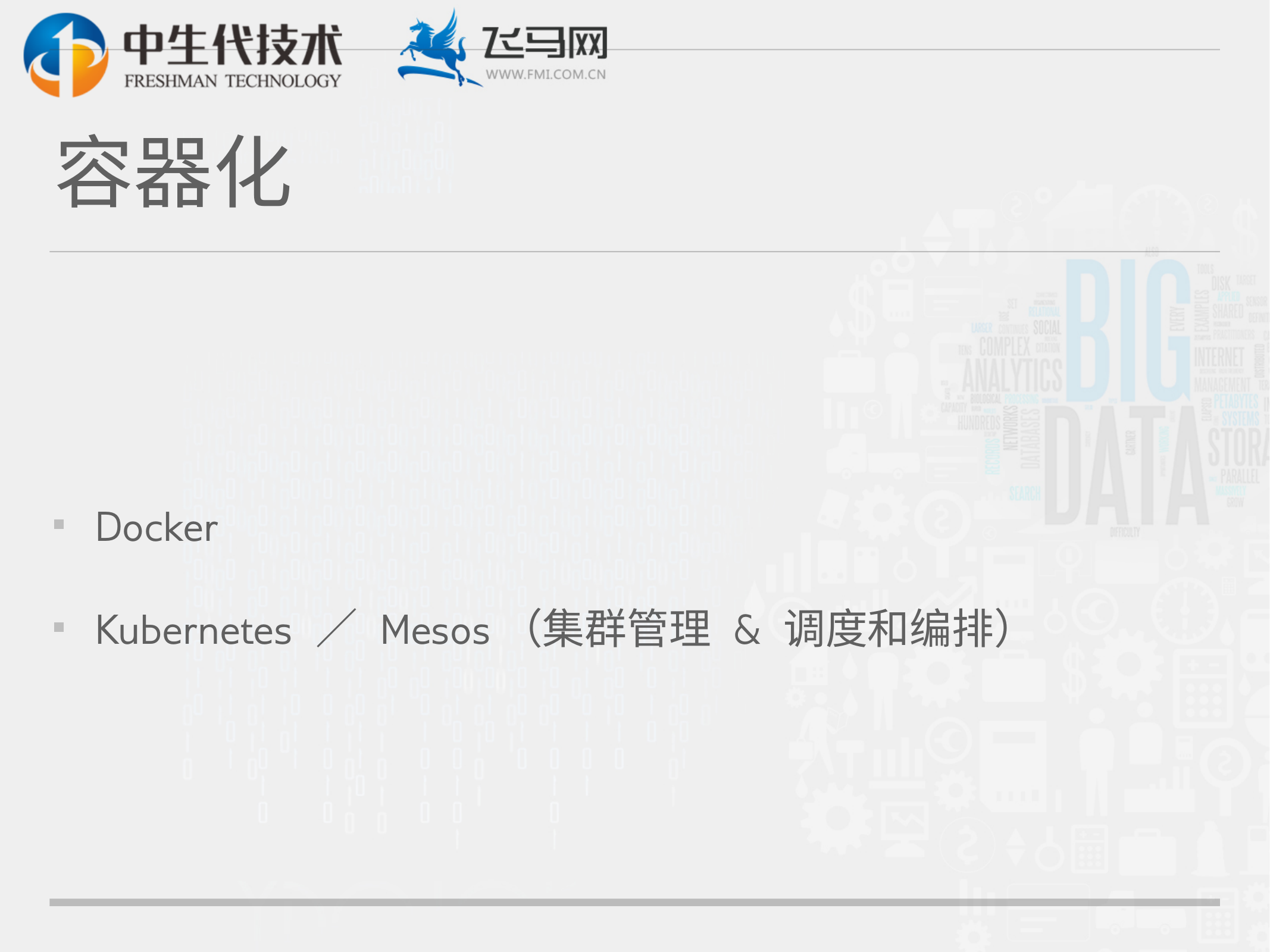

# 容器化
Docker
Kubernetes ／ Mesos（集群管理 & 调度和编排）